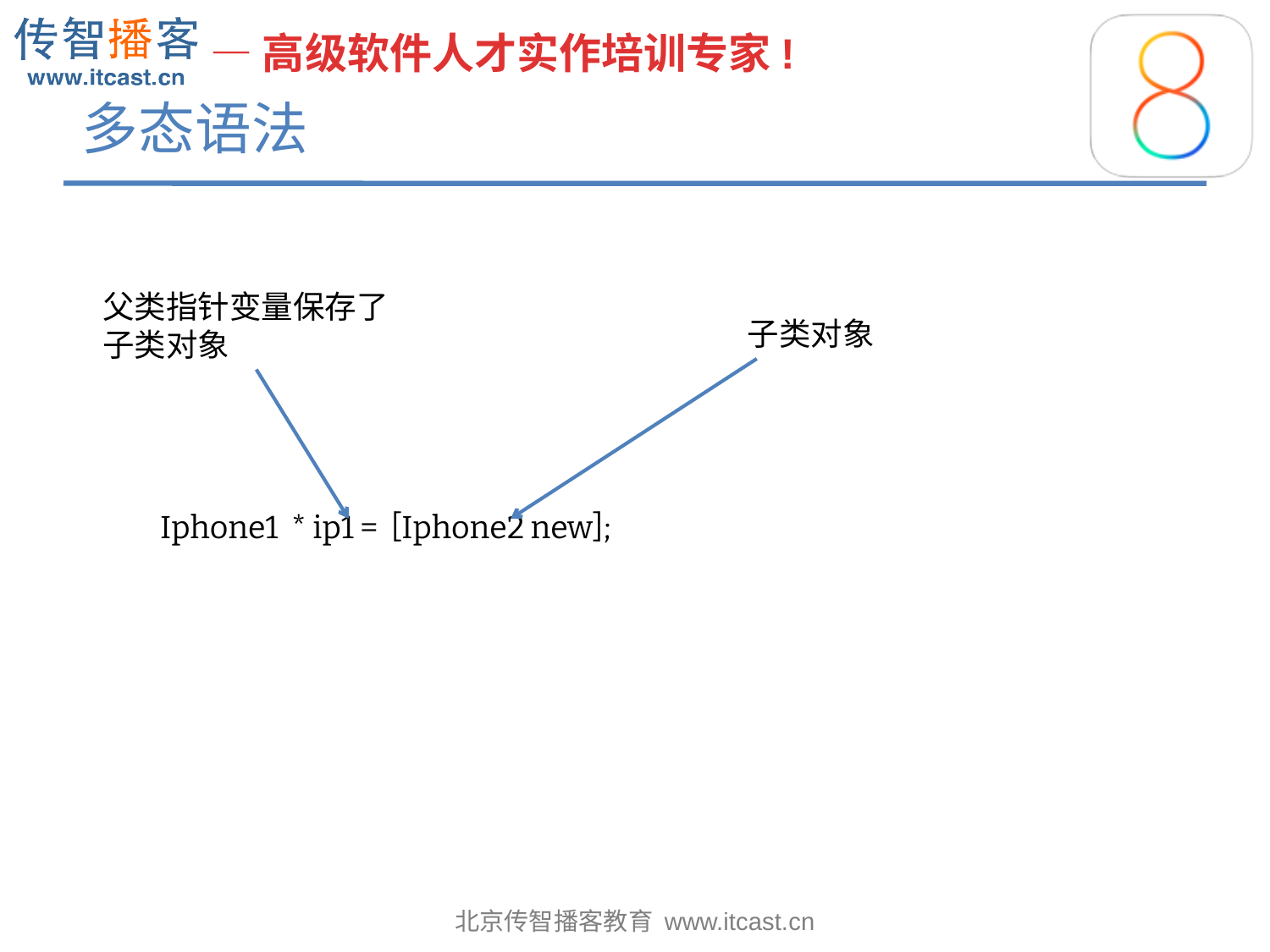

# 多态语法
父类指针变量保存了子类对象
子类对象
Iphone1  * ip1 =  [Iphone2 new];